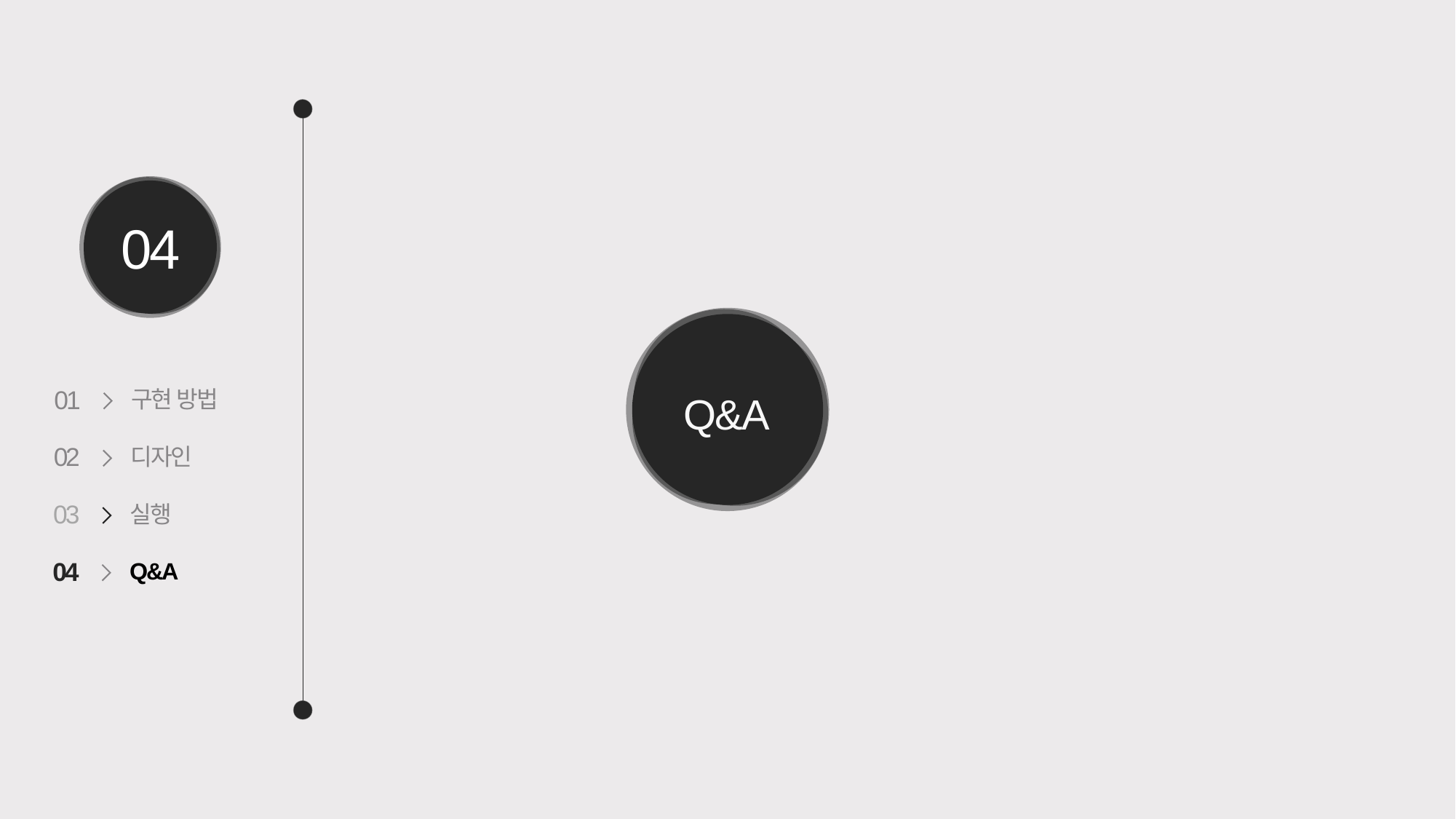

# 04

구현 방법
01
Q&A
디자인
02
실행
03
Q&A
04